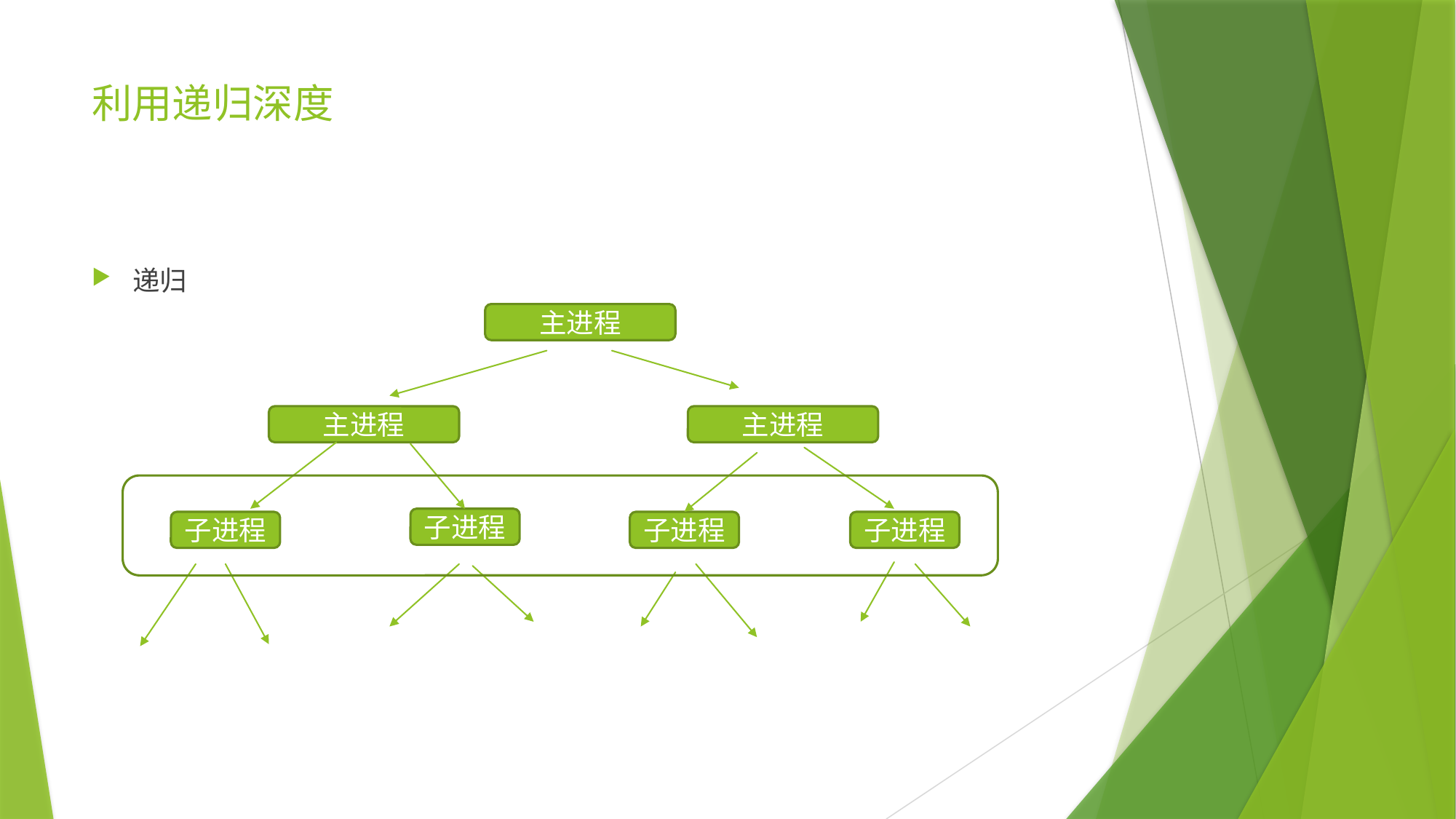

# 利用递归深度
递归
主进程
主进程
主进程

子进程
子进程
子进程
子进程